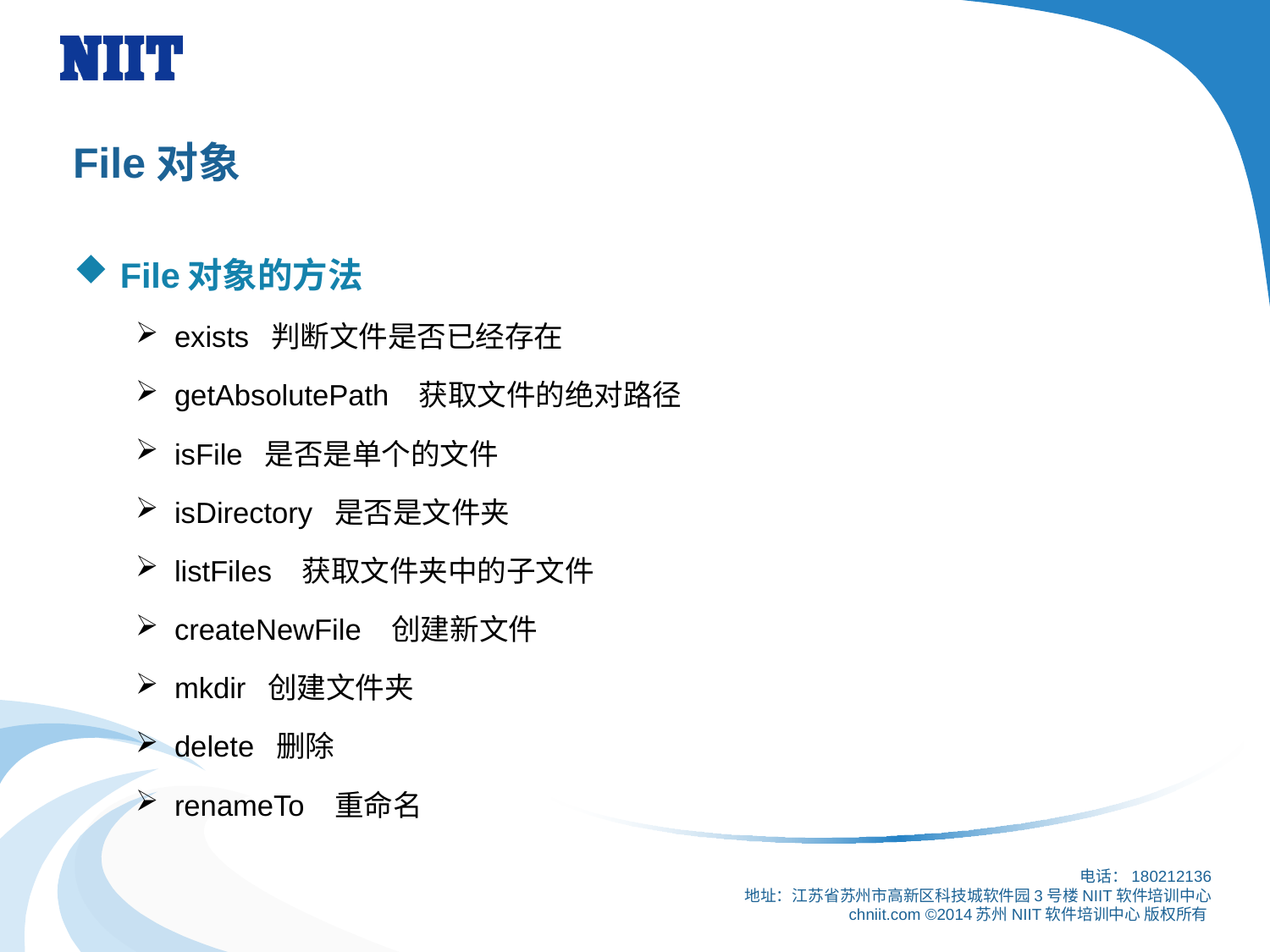

# File对象
File对象的方法
exists  判断文件是否已经存在
getAbsolutePath   获取文件的绝对路径
isFile  是否是单个的文件
isDirectory  是否是文件夹
listFiles   获取文件夹中的子文件
createNewFile   创建新文件
mkdir  创建文件夹
delete  删除
renameTo   重命名